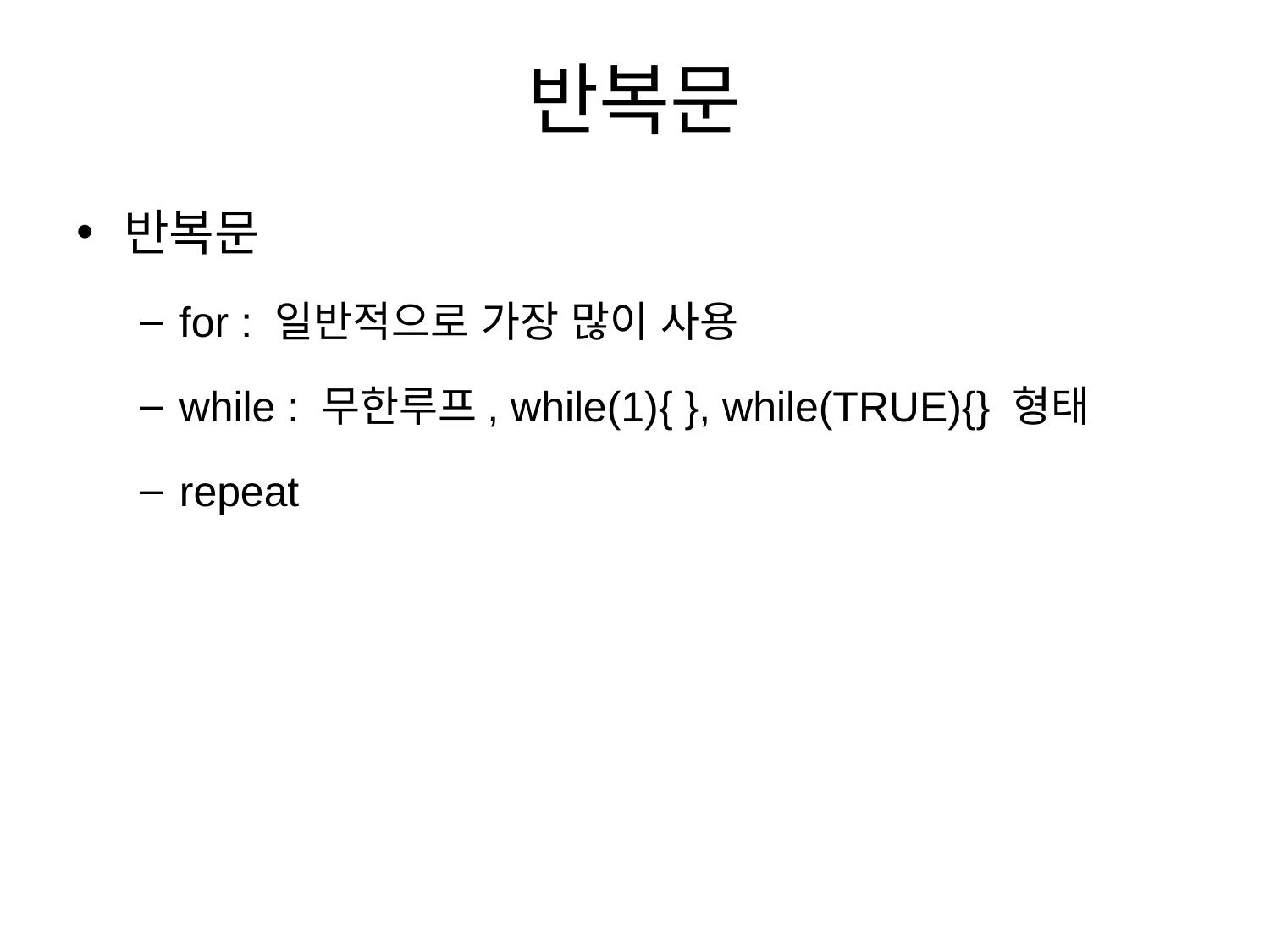

# 반복문
반복문
for : 일반적으로 가장 많이 사용
while : 무한루프, while(1){ }, while(TRUE){} 형태
repeat